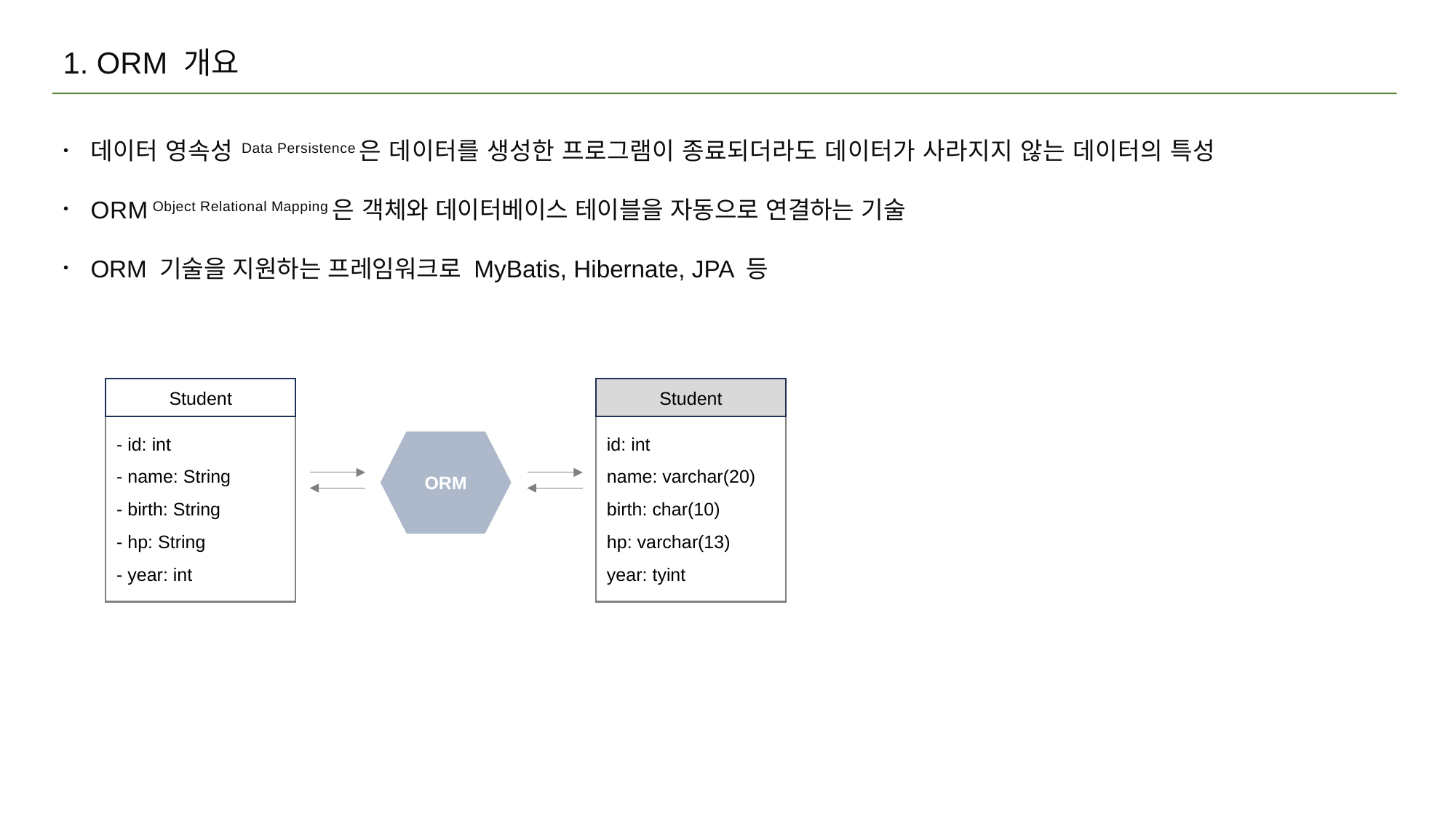

# 1. ORM 개요
데이터 영속성 Data Persistence은 데이터를 생성한 프로그램이 종료되더라도 데이터가 사라지지 않는 데이터의 특성
ORM Object Relational Mapping은 객체와 데이터베이스 테이블을 자동으로 연결하는 기술
ORM 기술을 지원하는 프레임워크로 MyBatis, Hibernate, JPA 등
Student

- id: int
- name: String
- birth: String
- hp: String
- year: int
Student

id: int
name: varchar(20)
birth: char(10)
hp: varchar(13)
year: tyint
ORM